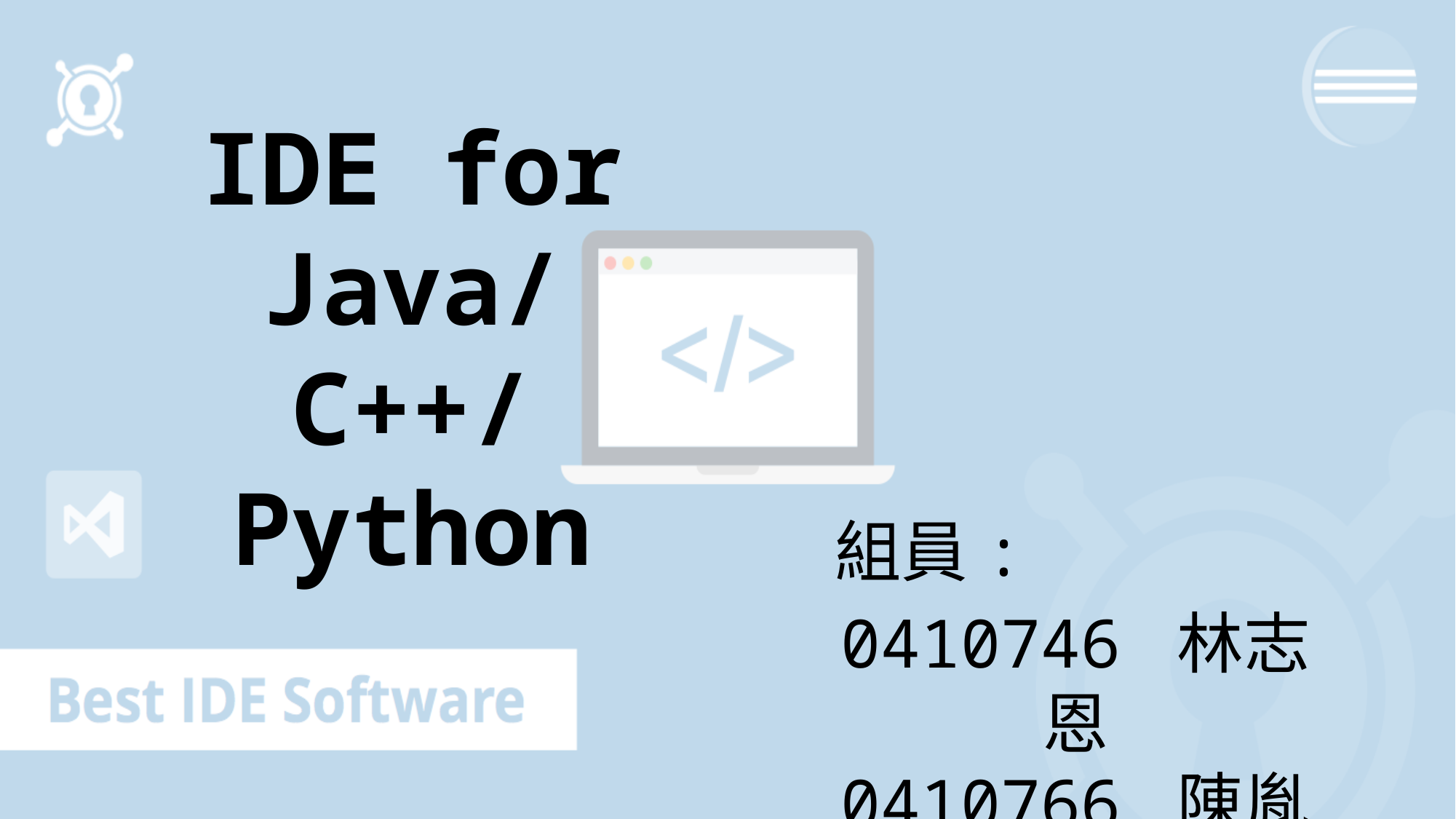

IDE for
Java/
C++/
Python
組員:
0410746 林志恩
0410766 陳胤銓